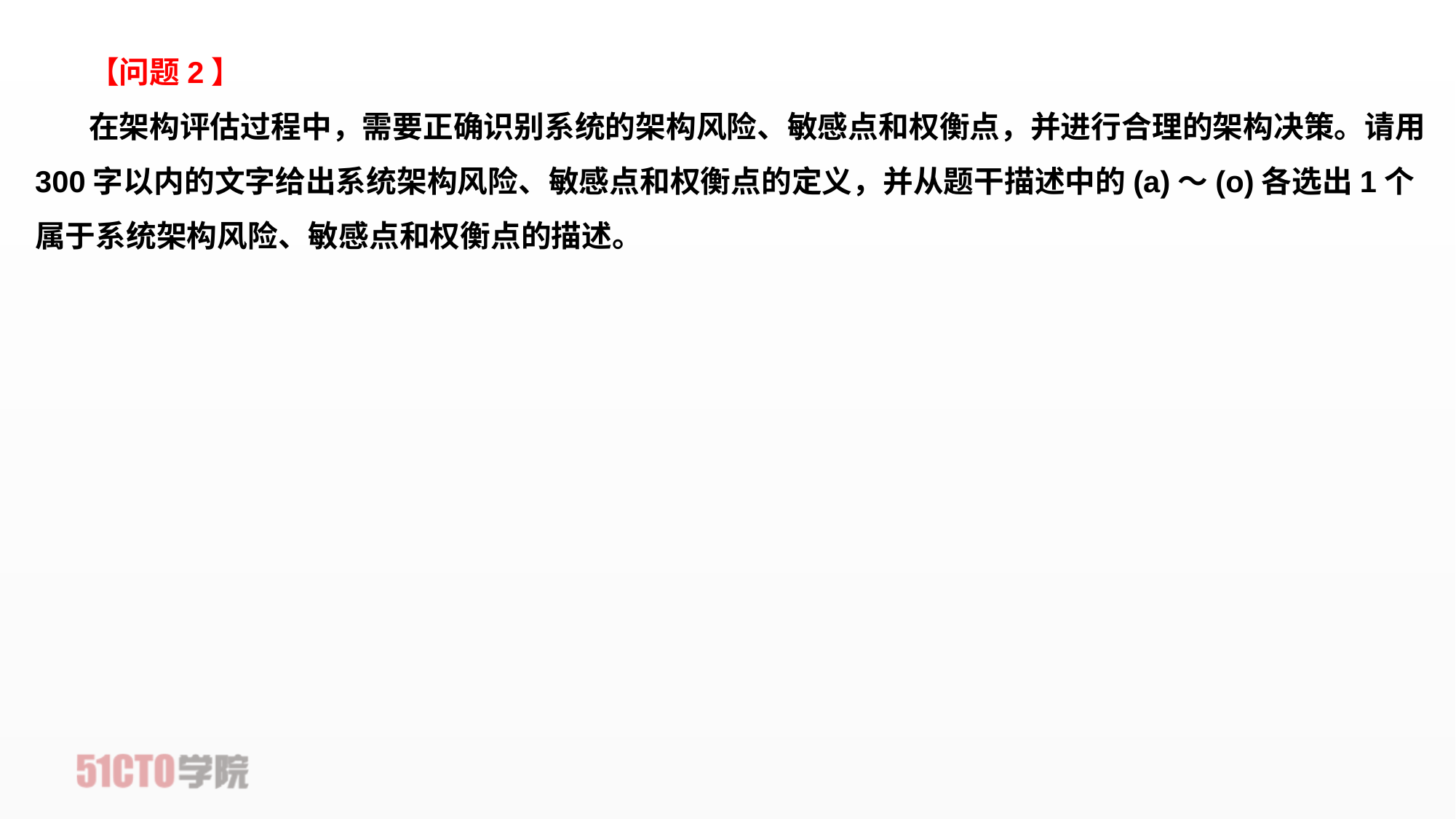

【问题2】
在架构评估过程中，需要正确识别系统的架构风险、敏感点和权衡点，并进行合理的架构决策。请用300字以内的文字给出系统架构风险、敏感点和权衡点的定义，并从题干描述中的(a)～(o)各选出1个属于系统架构风险、敏感点和权衡点的描述。